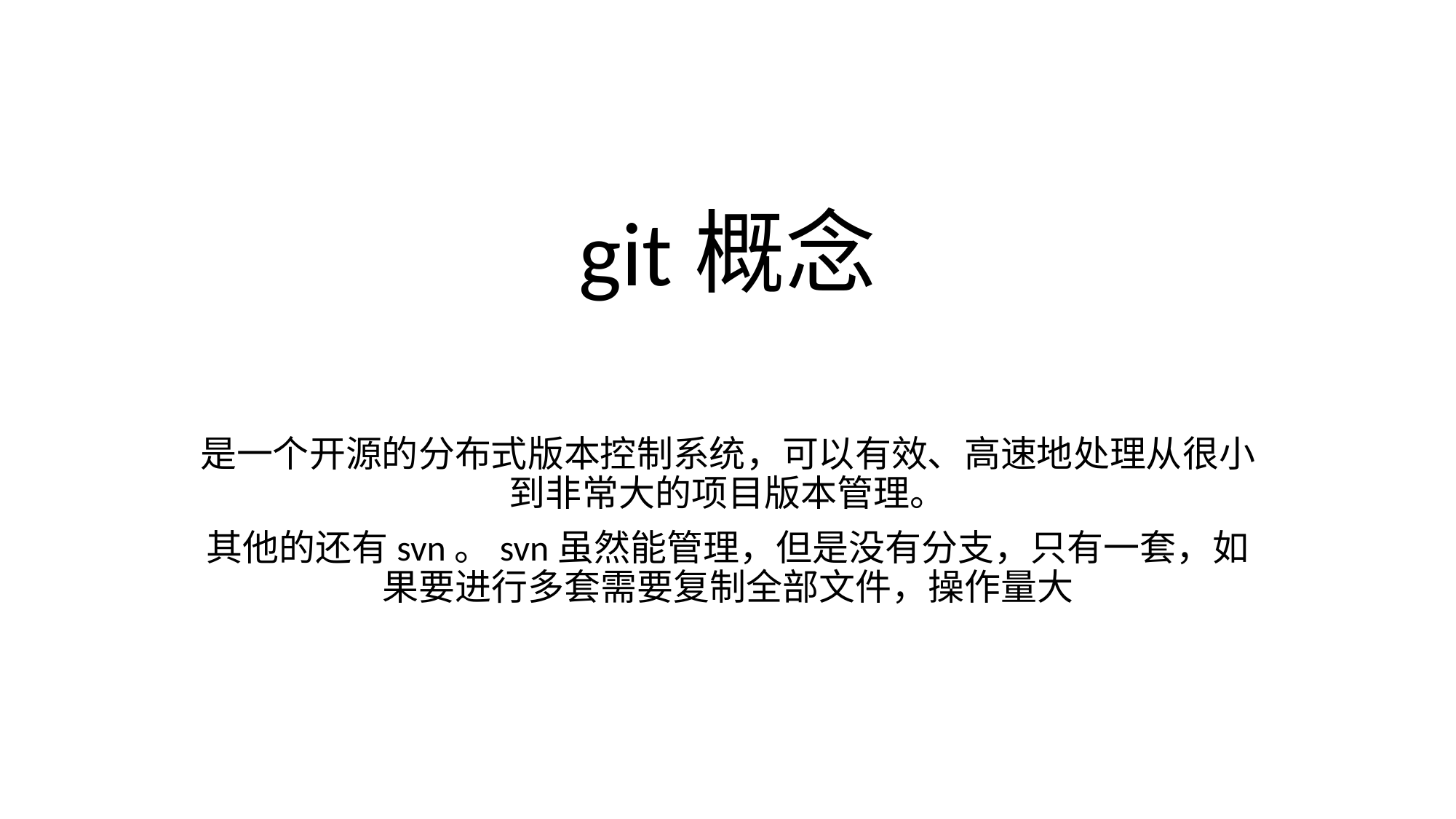

# git概念
是一个开源的分布式版本控制系统，可以有效、高速地处理从很小到非常大的项目版本管理。
其他的还有svn。svn虽然能管理，但是没有分支，只有一套，如果要进行多套需要复制全部文件，操作量大